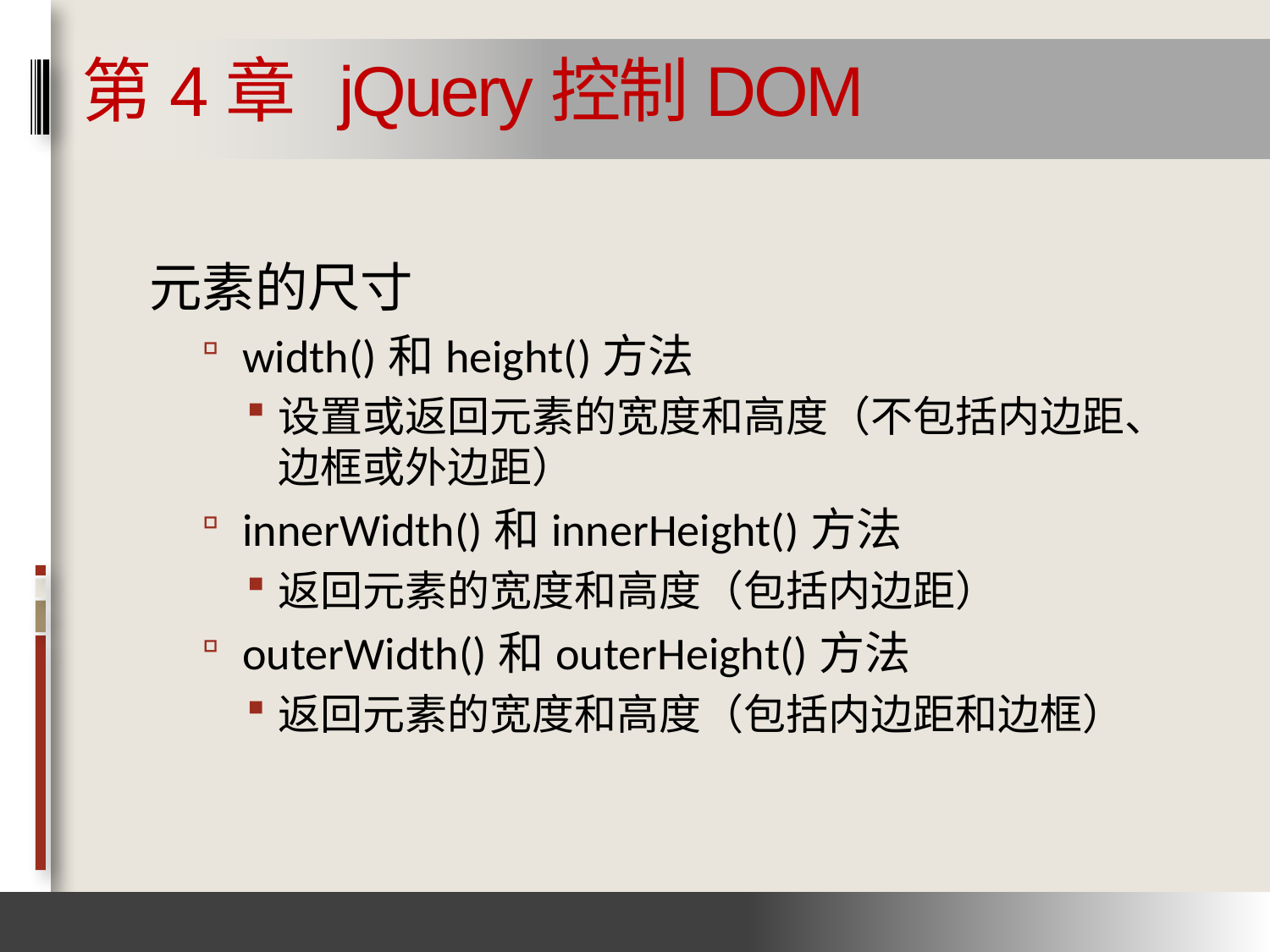

# 第4章  jQuery控制DOM
元素的尺寸
width()和height()方法
设置或返回元素的宽度和高度（不包括内边距、边框或外边距）
innerWidth()和innerHeight()方法
返回元素的宽度和高度（包括内边距）
outerWidth()和outerHeight()方法
返回元素的宽度和高度（包括内边距和边框）